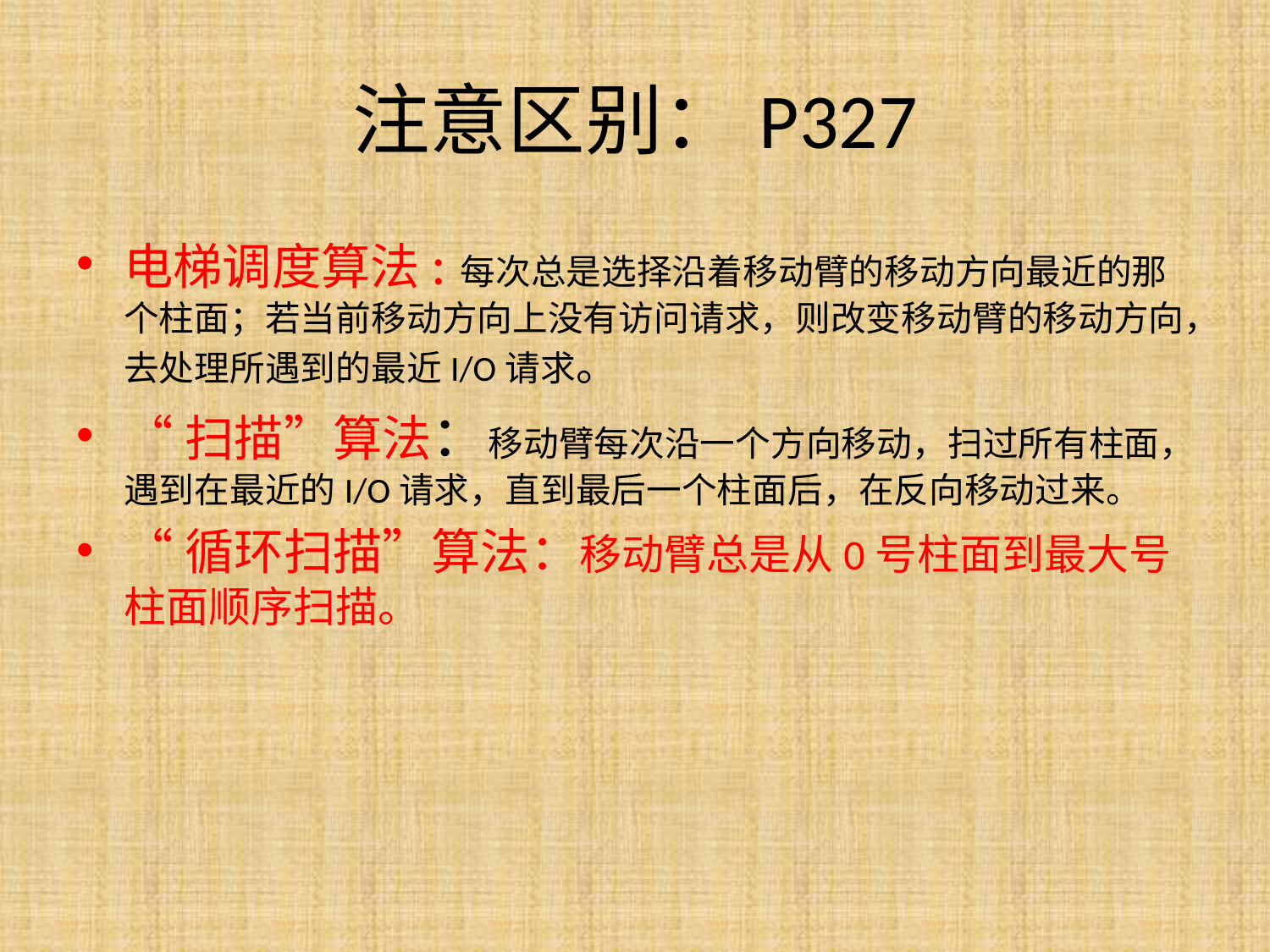

# 注意区别：P327
电梯调度算法:每次总是选择沿着移动臂的移动方向最近的那个柱面；若当前移动方向上没有访问请求，则改变移动臂的移动方向，去处理所遇到的最近I/O请求。
“扫描”算法：移动臂每次沿一个方向移动，扫过所有柱面，遇到在最近的I/O请求，直到最后一个柱面后，在反向移动过来。
“循环扫描”算法：移动臂总是从0号柱面到最大号柱面顺序扫描。